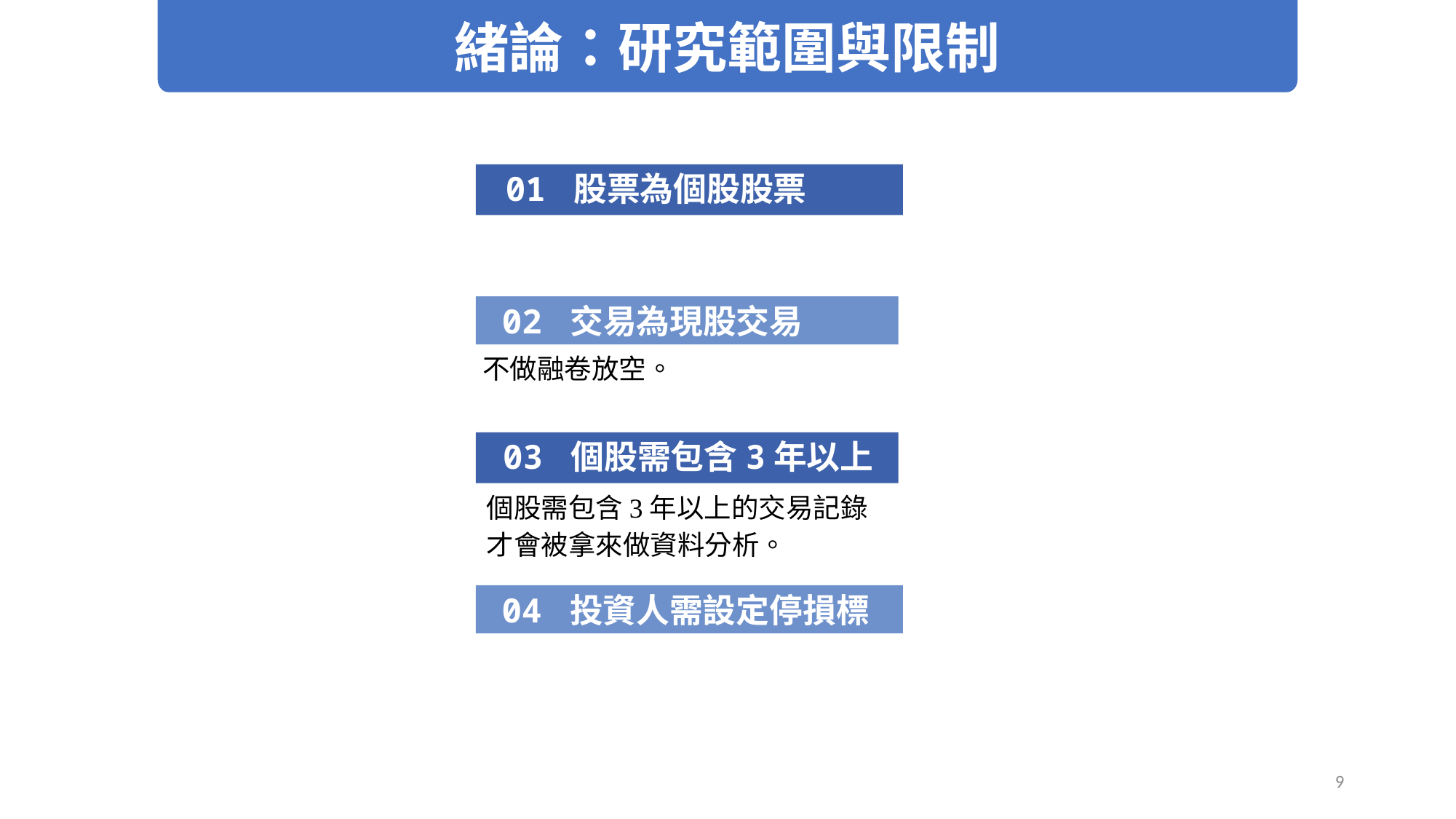

緒論：研究範圍與限制
01 股票為個股股票

02 交易為現股交易

不做融卷放空。
03 個股需包含3年以上

個股需包含3年以上的交易記錄才會被拿來做資料分析。
04 投資人需設定停損標準

9